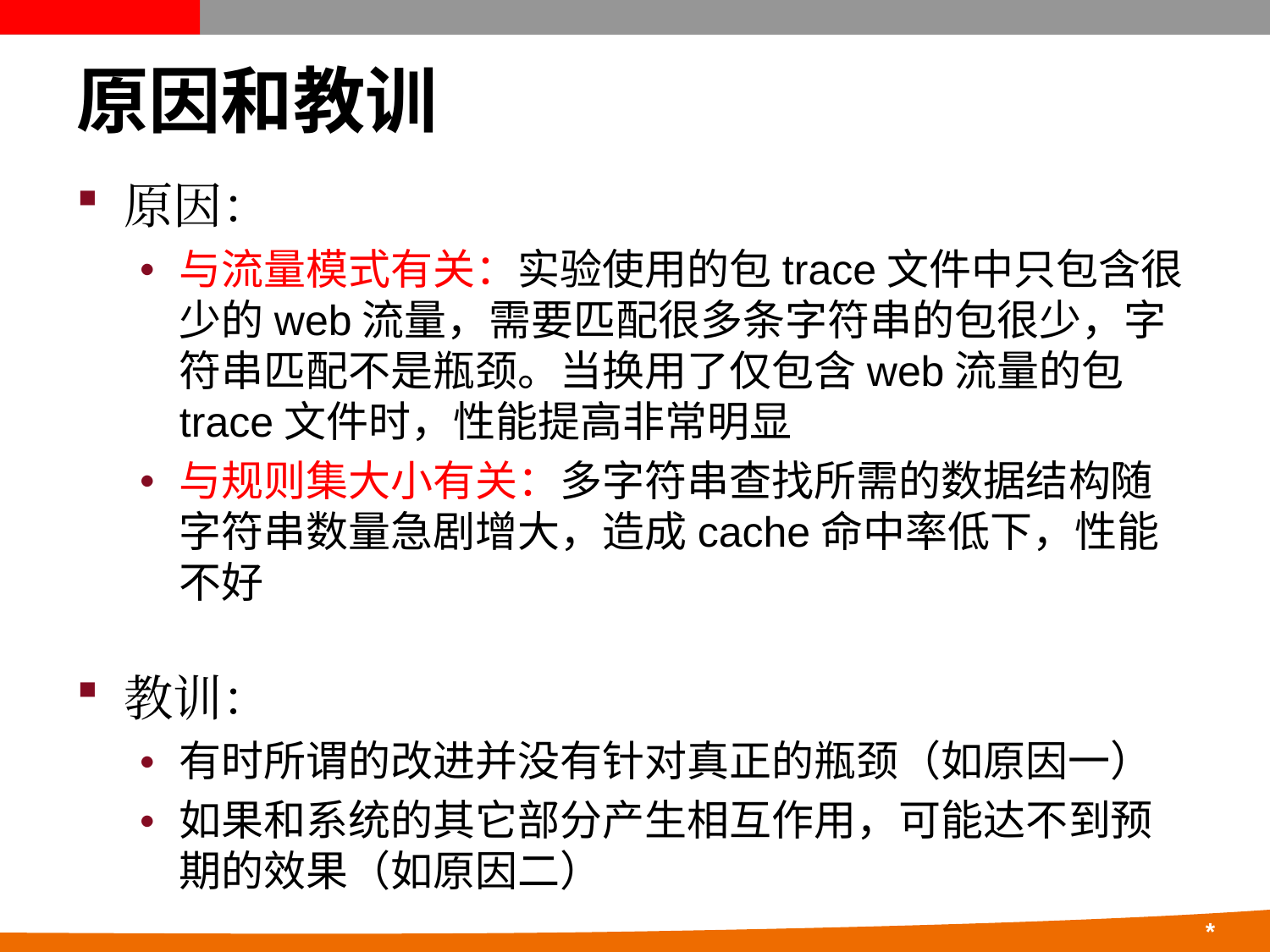

# 原因和教训
原因：
与流量模式有关：实验使用的包trace文件中只包含很少的web流量，需要匹配很多条字符串的包很少，字符串匹配不是瓶颈。当换用了仅包含web流量的包trace文件时，性能提高非常明显
与规则集大小有关：多字符串查找所需的数据结构随字符串数量急剧增大，造成cache命中率低下，性能不好

教训：
有时所谓的改进并没有针对真正的瓶颈（如原因一）
如果和系统的其它部分产生相互作用，可能达不到预期的效果（如原因二）